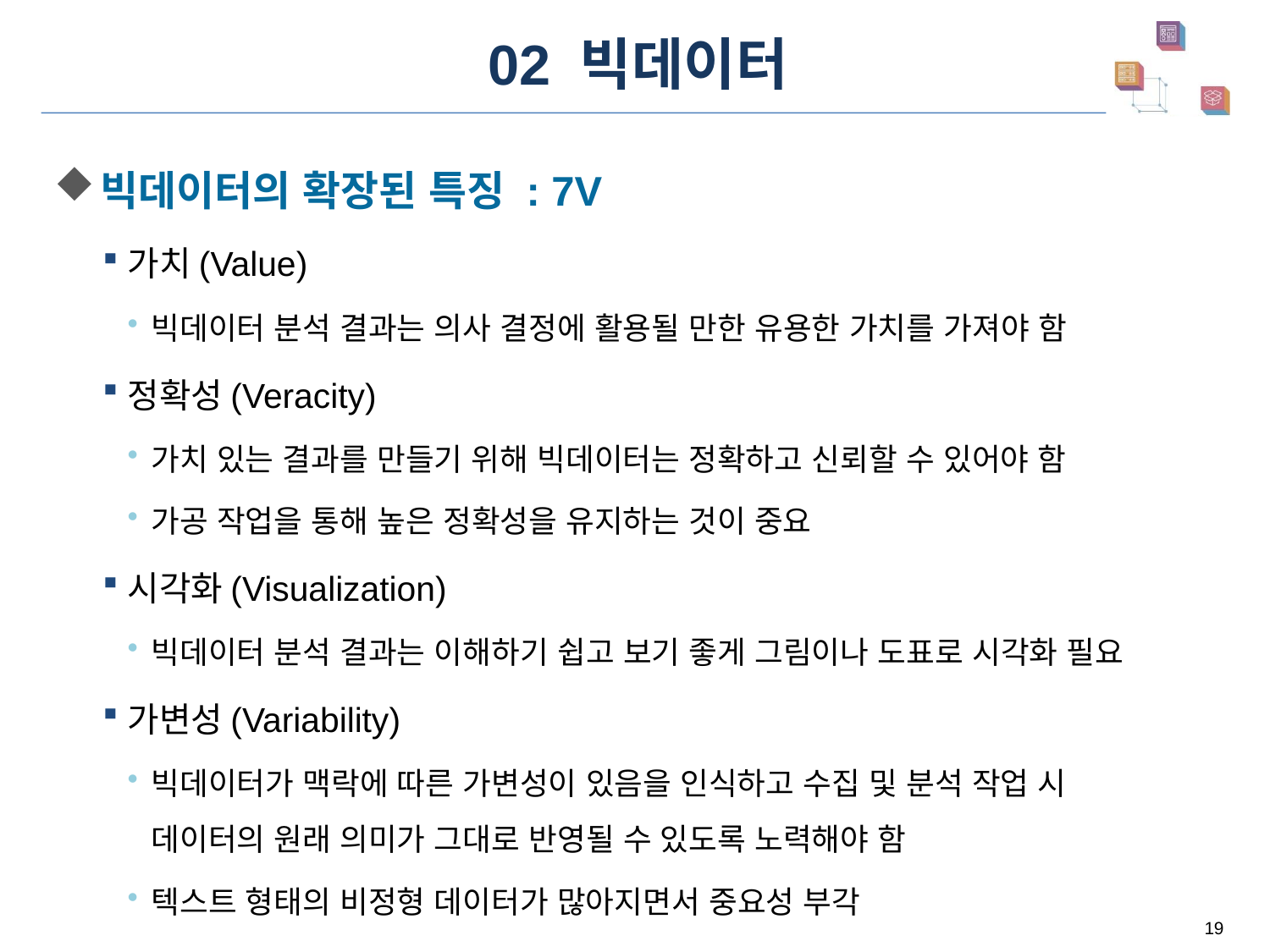

# 02 빅데이터
빅데이터의 확장된 특징 : 7V
가치(Value)
빅데이터 분석 결과는 의사 결정에 활용될 만한 유용한 가치를 가져야 함
정확성(Veracity)
가치 있는 결과를 만들기 위해 빅데이터는 정확하고 신뢰할 수 있어야 함
가공 작업을 통해 높은 정확성을 유지하는 것이 중요
시각화(Visualization)
빅데이터 분석 결과는 이해하기 쉽고 보기 좋게 그림이나 도표로 시각화 필요
가변성(Variability)
빅데이터가 맥락에 따른 가변성이 있음을 인식하고 수집 및 분석 작업 시
데이터의 원래 의미가 그대로 반영될 수 있도록 노력해야 함
텍스트 형태의 비정형 데이터가 많아지면서 중요성 부각